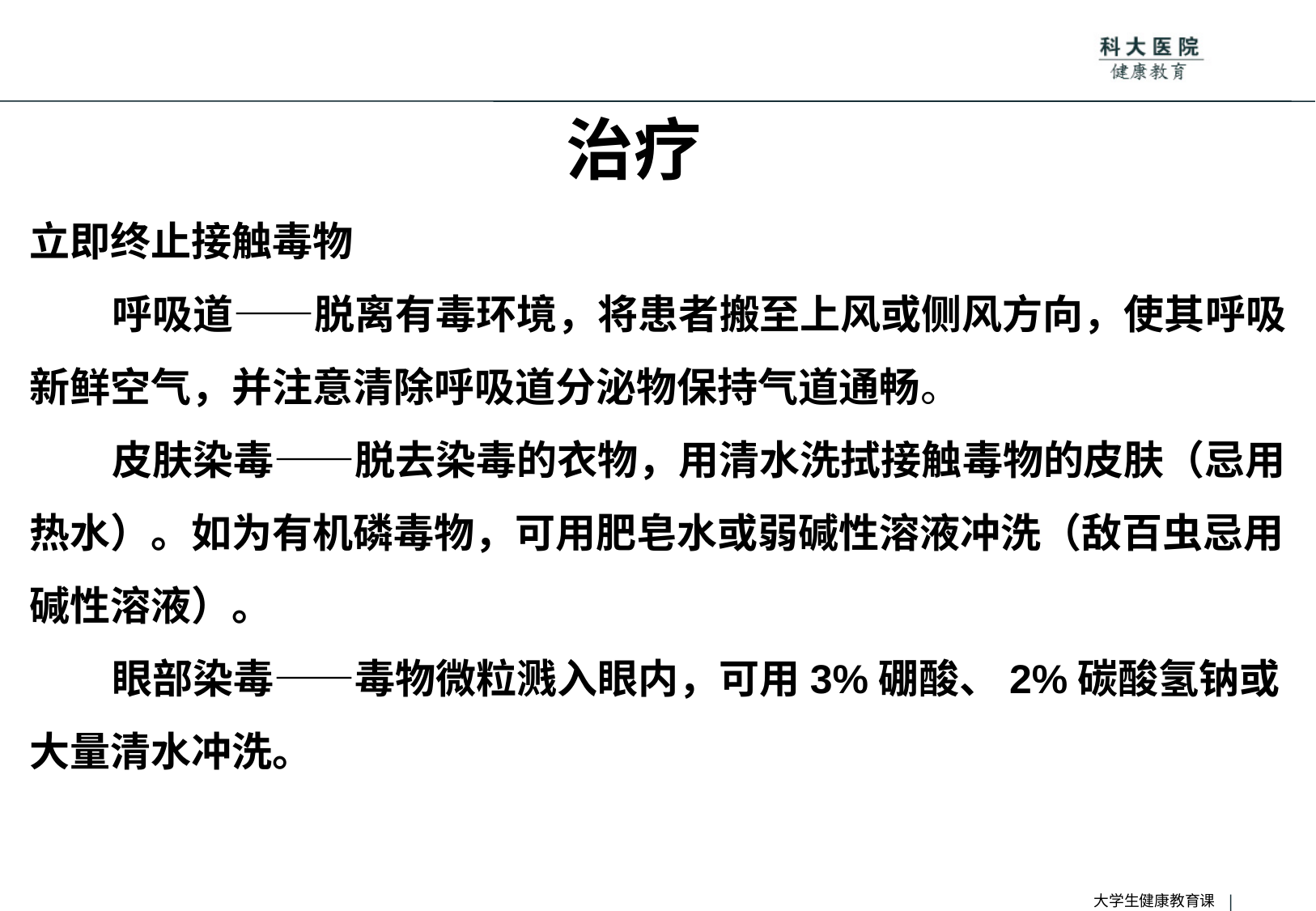

# 治疗
立即终止接触毒物
        呼吸道——脱离有毒环境，将患者搬至上风或侧风方向，使其呼吸新鲜空气，并注意清除呼吸道分泌物保持气道通畅。
        皮肤染毒——脱去染毒的衣物，用清水洗拭接触毒物的皮肤（忌用热水）。如为有机磷毒物，可用肥皂水或弱碱性溶液冲洗（敌百虫忌用碱性溶液）。
        眼部染毒——毒物微粒溅入眼内，可用3%硼酸、2%碳酸氢钠或大量清水冲洗。

大学生健康教育课
26